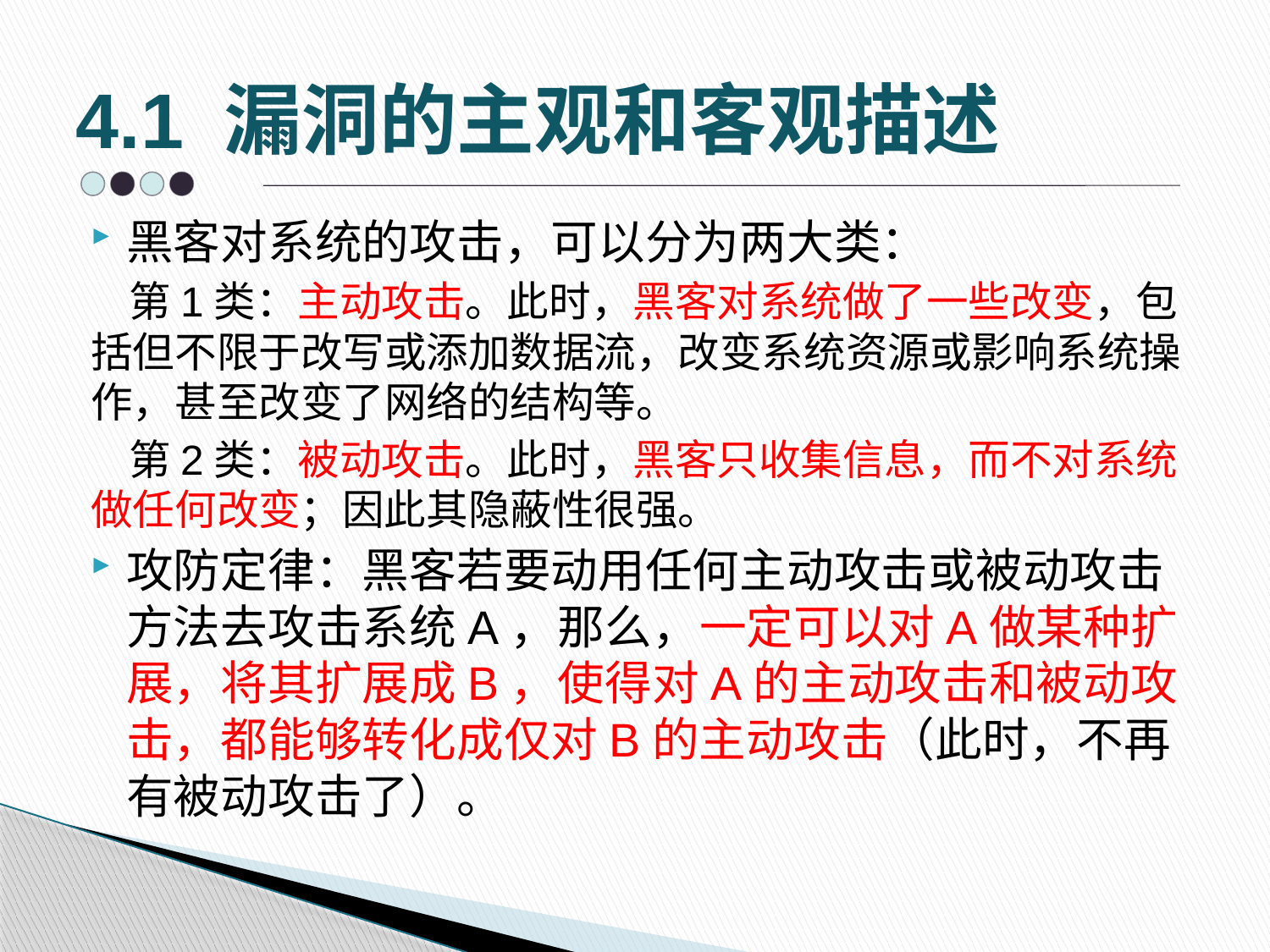

# 4.1 漏洞的主观和客观描述

黑客对系统的攻击，可以分为两大类：
   第1类：主动攻击。此时，黑客对系统做了一些改变，包括但不限于改写或添加数据流，改变系统资源或影响系统操作，甚至改变了网络的结构等。
   第2类：被动攻击。此时，黑客只收集信息，而不对系统做任何改变；因此其隐蔽性很强。
攻防定律：黑客若要动用任何主动攻击或被动攻击方法去攻击系统A，那么，一定可以对A做某种扩展，将其扩展成B，使得对A的主动攻击和被动攻击，都能够转化成仅对B的主动攻击（此时，不再有被动攻击了）。